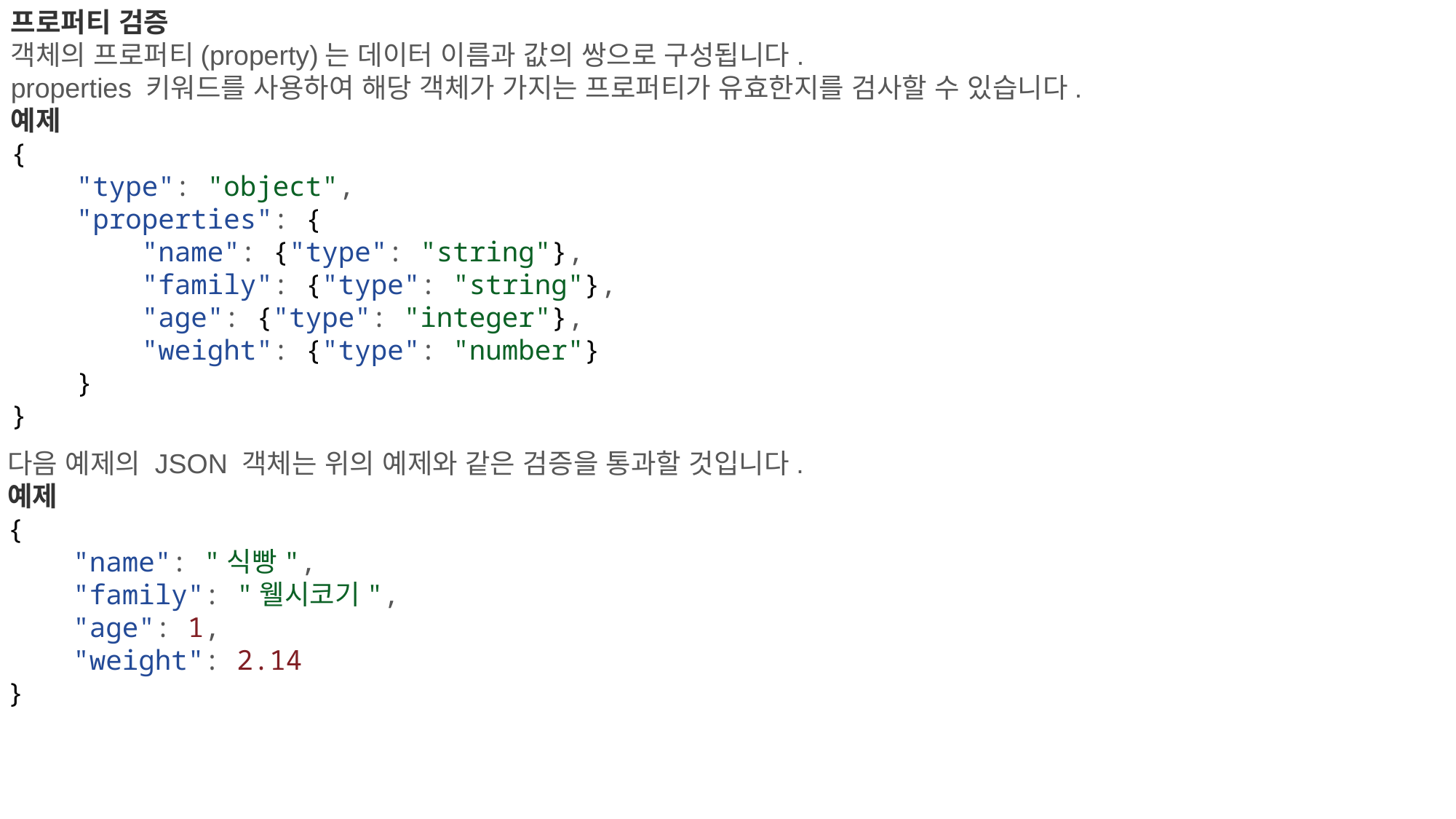

프로퍼티 검증
객체의 프로퍼티(property)는 데이터 이름과 값의 쌍으로 구성됩니다.
properties 키워드를 사용하여 해당 객체가 가지는 프로퍼티가 유효한지를 검사할 수 있습니다.
예제
{
    "type": "object",
    "properties": {
        "name": {"type": "string"},
        "family": {"type": "string"},
        "age": {"type": "integer"},
        "weight": {"type": "number"}
    }
}
다음 예제의 JSON 객체는 위의 예제와 같은 검증을 통과할 것입니다.
예제
{
    "name": "식빵",
    "family": "웰시코기",
    "age": 1,
    "weight": 2.14
}